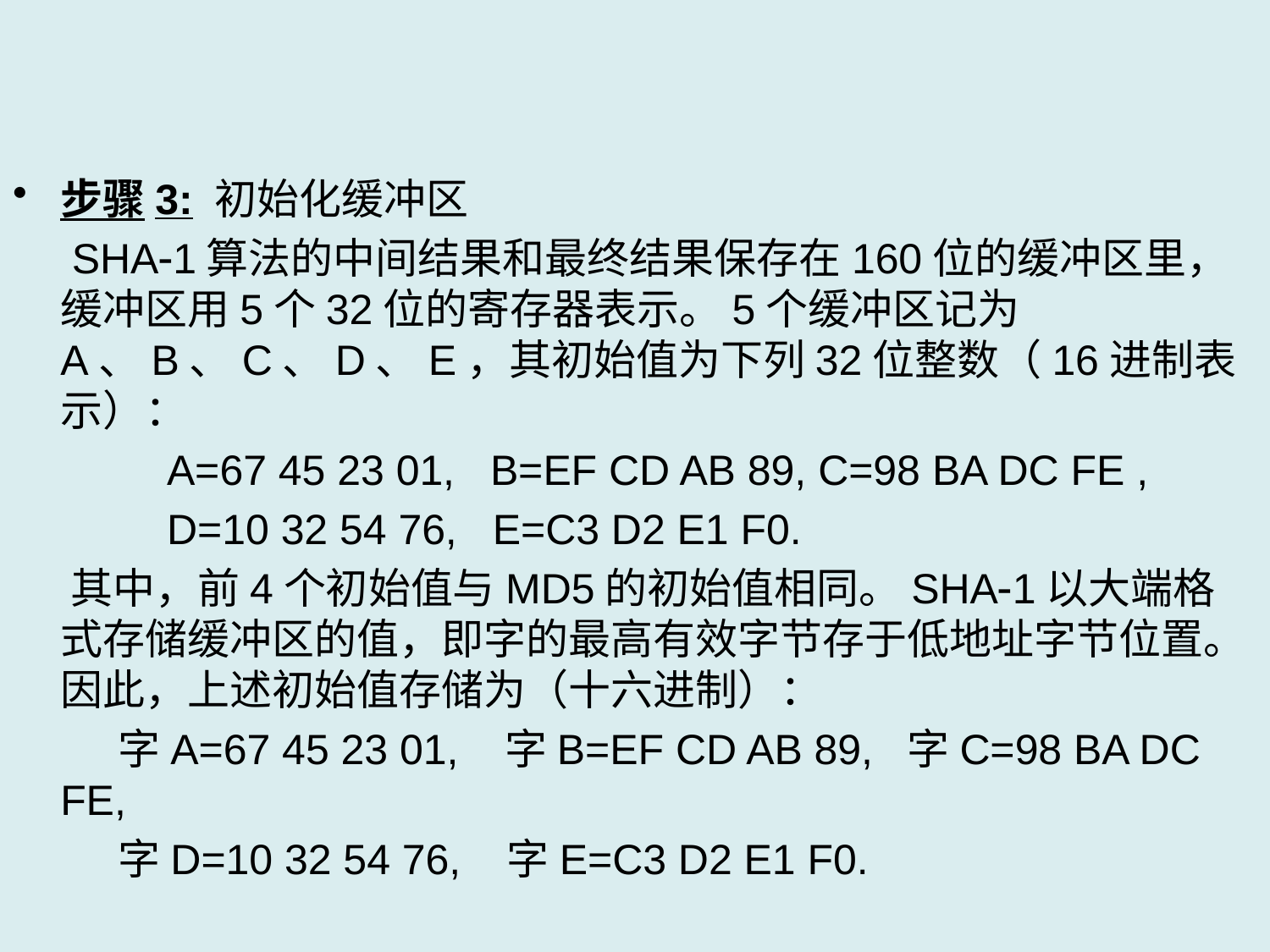

步骤3: 初始化缓冲区
     SHA−1算法的中间结果和最终结果保存在160位的缓冲区里，缓冲区用5个32位的寄存器表示。5个缓冲区记为A、B、C、D、E，其初始值为下列32位整数（16进制表示）：
             A=67 45 23 01,   B=EF CD AB 89, C=98 BA DC FE ,
             D=10 32 54 76,   E=C3 D2 E1 F0.
     其中，前4个初始值与MD5的初始值相同。SHA−1以大端格式存储缓冲区的值，即字的最高有效字节存于低地址字节位置。因此，上述初始值存储为（十六进制）：
          字A=67 45 23 01,   字B=EF CD AB 89,  字C=98 BA DC FE,
          字D=10 32 54 76,   字E=C3 D2 E1 F0.